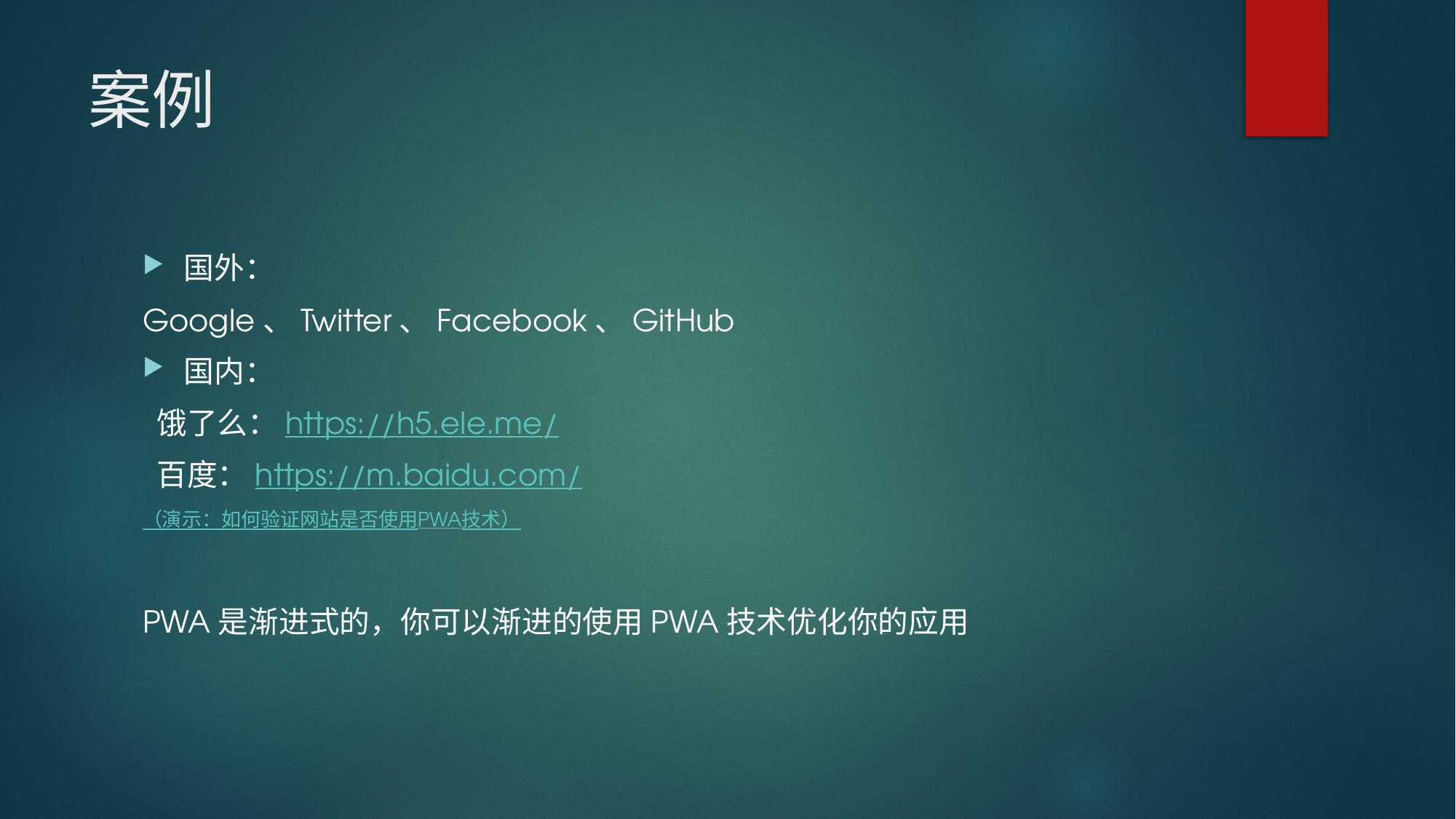

# 案例

国外：
Google、Twitter、Facebook、GitHub
国内：
 饿了么：https://h5.ele.me/
 百度：https://m.baidu.com/
（演示：如何验证网站是否使用PWA技术）

PWA是渐进式的，你可以渐进的使用PWA技术优化你的应用